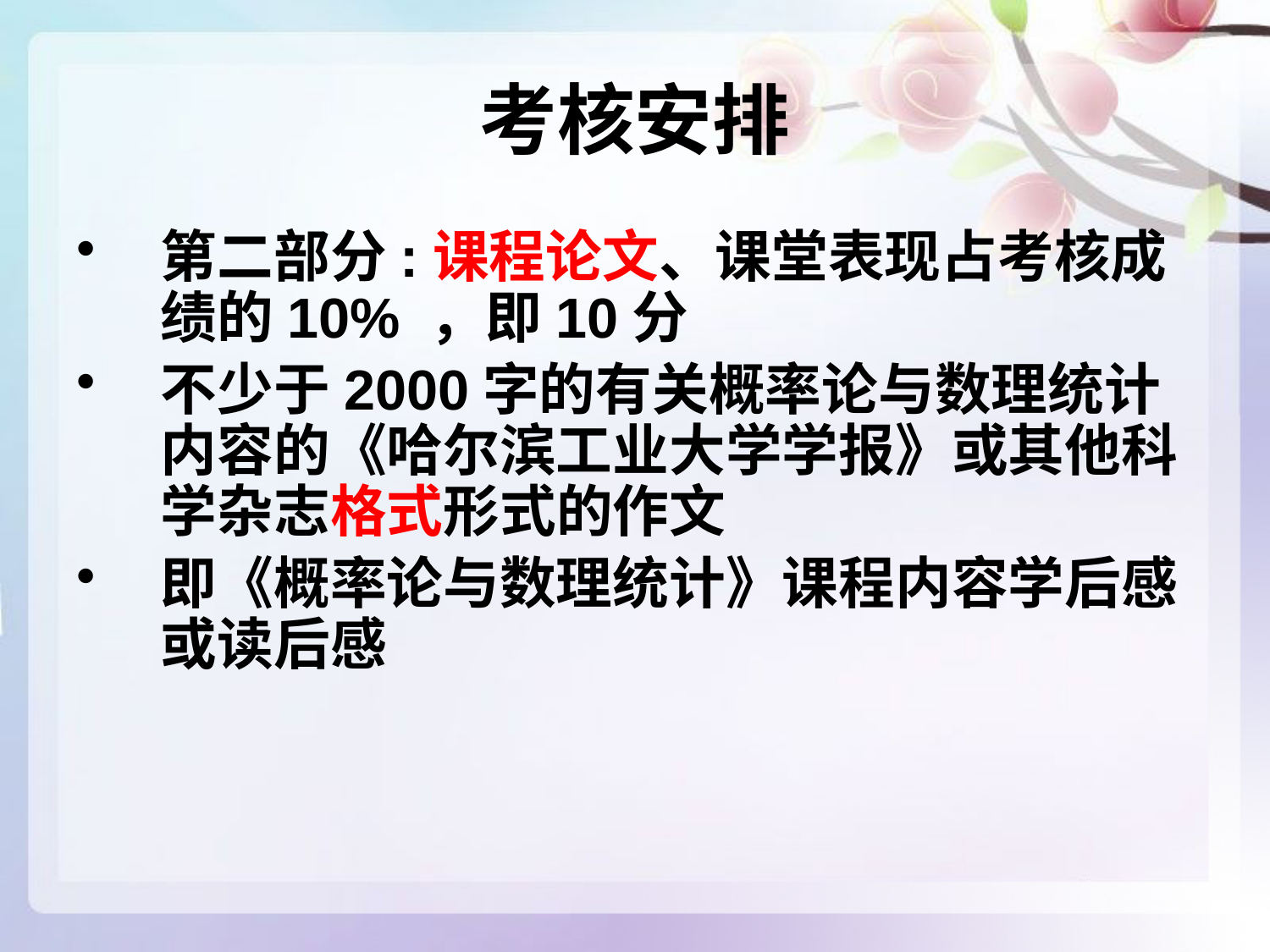

# 考核安排
第二部分:课程论文、课堂表现占考核成绩的10% ，即10分
不少于2000字的有关概率论与数理统计内容的《哈尔滨工业大学学报》或其他科学杂志格式形式的作文
即《概率论与数理统计》课程内容学后感或读后感